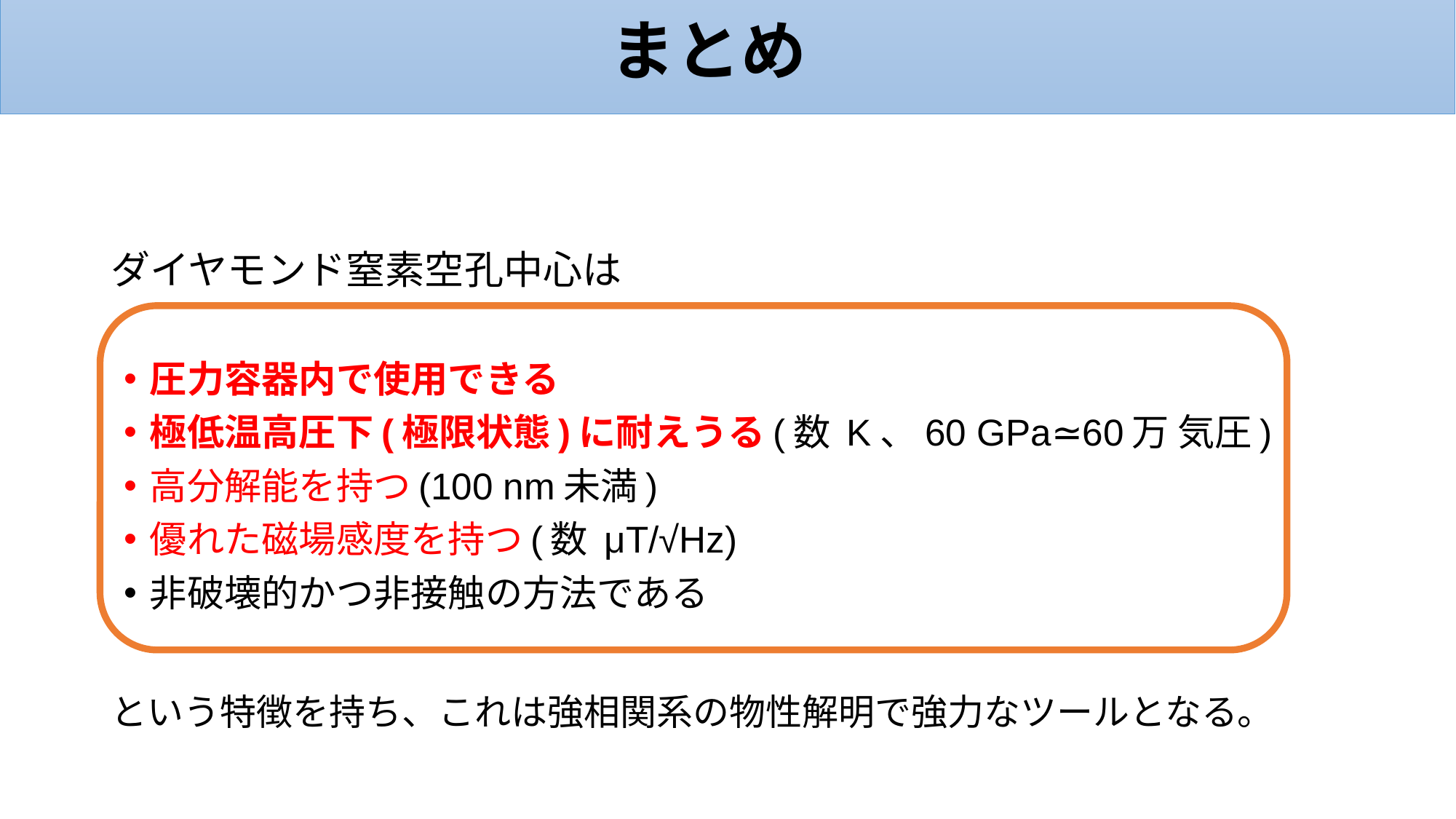

# まとめ
13
ダイヤモンド窒素空孔中心は

圧力容器内で使用できる
極低温高圧下(極限状態)に耐えうる(数 K、60 GPa≃60万 気圧)
高分解能を持つ(100 nm未満)
優れた磁場感度を持つ(数 μT/√Hz)
非破壊的かつ非接触の方法である

という特徴を持ち、これは強相関系の物性解明で強力なツールとなる。